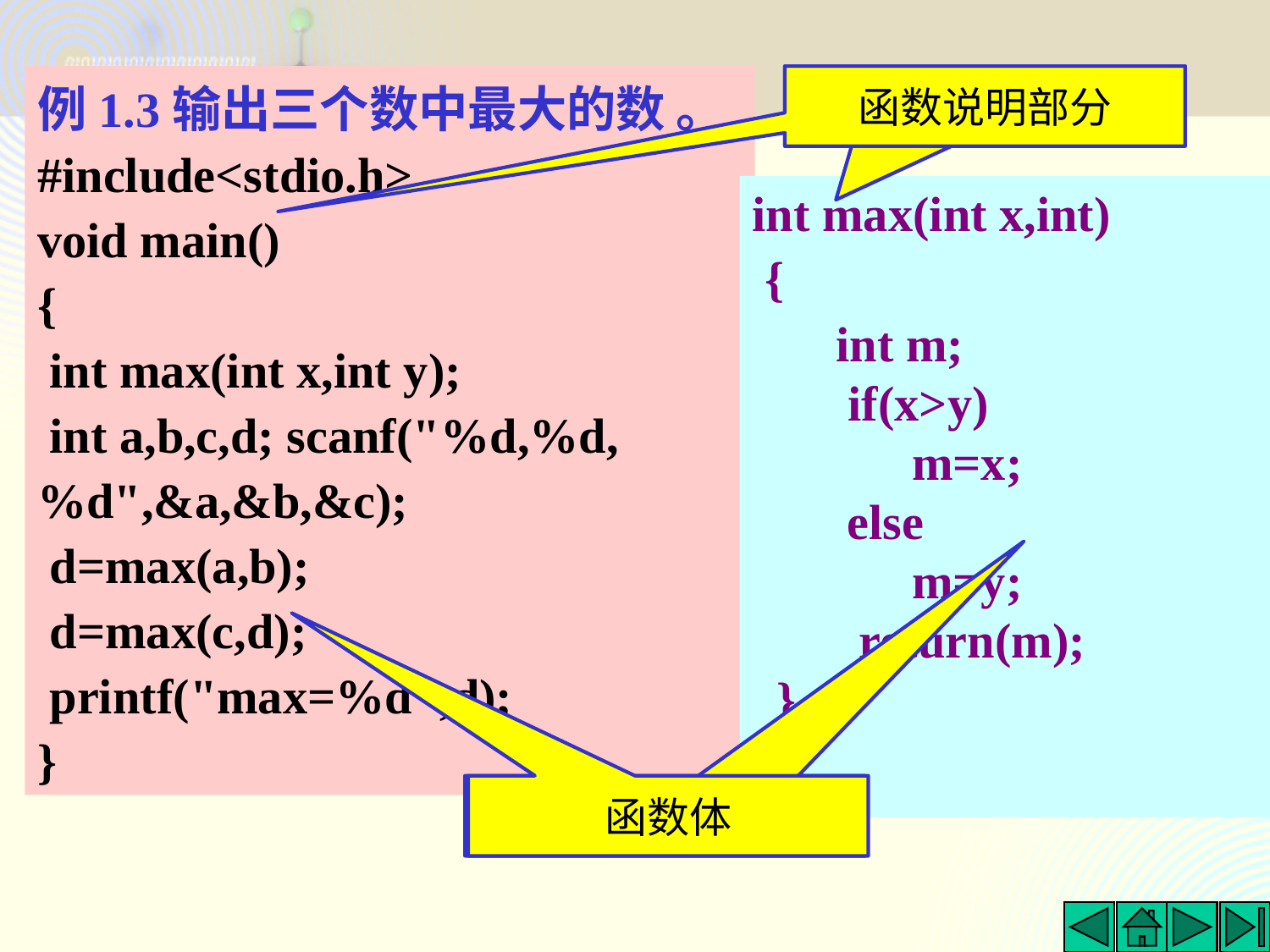

例1.3输出三个数中最大的数 。
#include<stdio.h>
void main()
{
 int max(int x,int y);
 int a,b,c,d; scanf("%d,%d,%d",&a,&b,&c);
 d=max(a,b);
 d=max(c,d);
 printf("max=%d",d);
}
函数说明部分
函数说明部分
int max(int x,int)
 {
　  int m;
 　 if(x>y)
             m=x;
　   else
             m=y;
 　  return(m);
  }

函数体
函数体